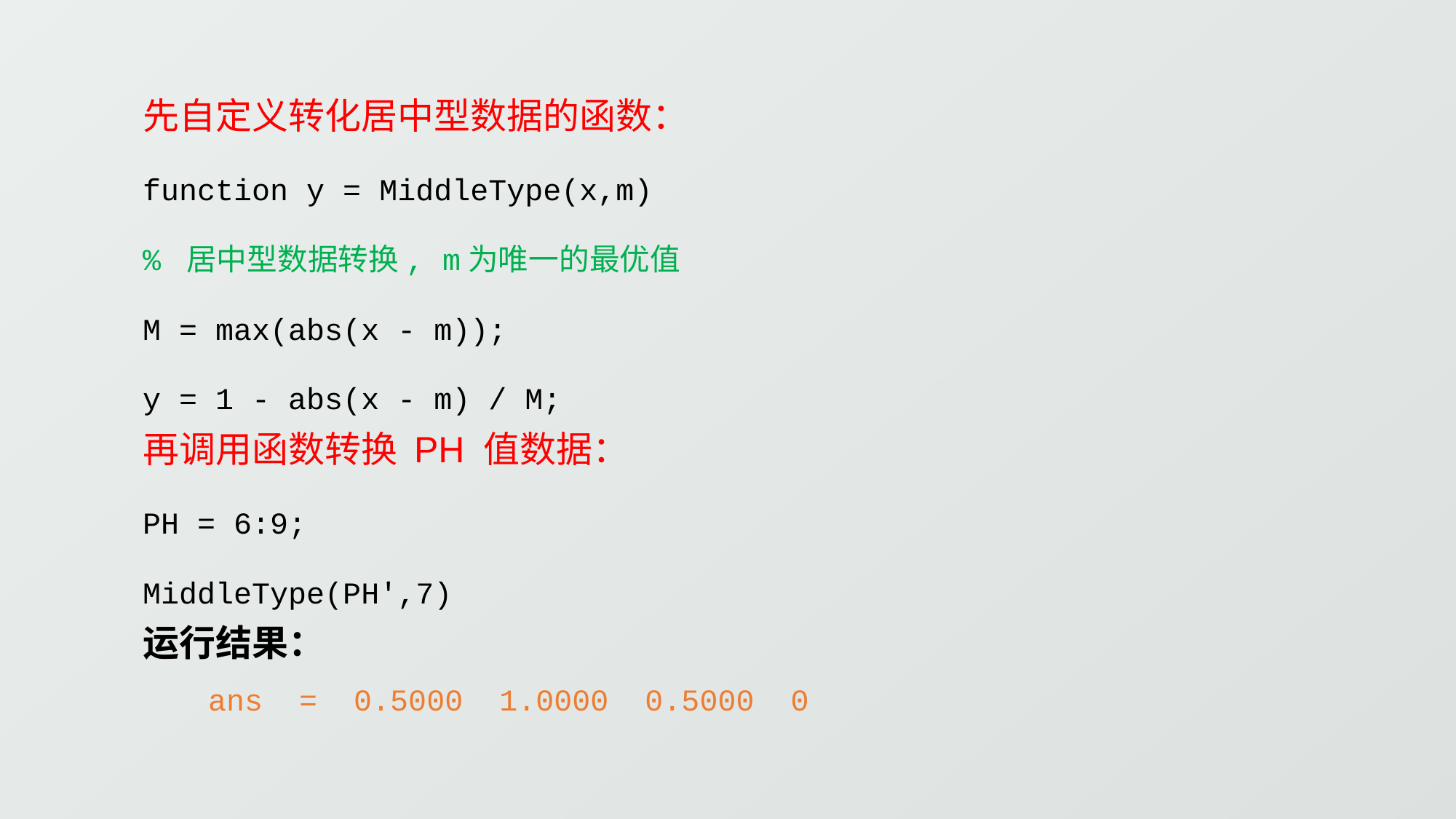

先自定义转化居中型数据的函数：
function y = MiddleType(x,m)
% 居中型数据转换, m为唯一的最优值
M = max(abs(x - m));
y = 1 - abs(x - m) / M;
再调用函数转换 PH 值数据：
PH = 6:9;
MiddleType(PH',7)
运行结果：
   ans  =  0.5000  1.0000  0.5000  0